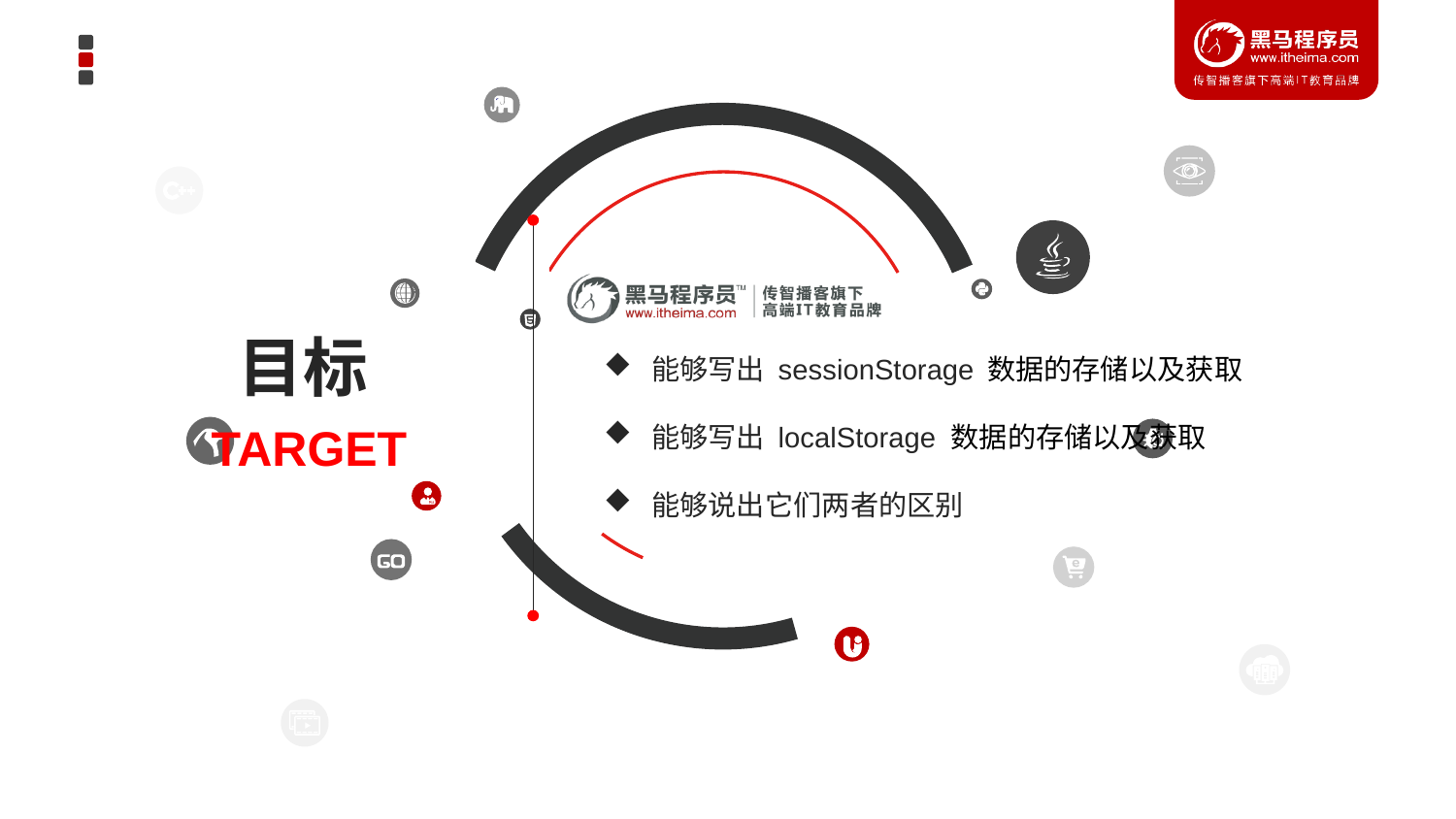

目标
  能够写出 sessionStorage 数据的存储以及获取
  能够写出 localStorage 数据的存储以及获取
  能够说出它们两者的区别
TARGET